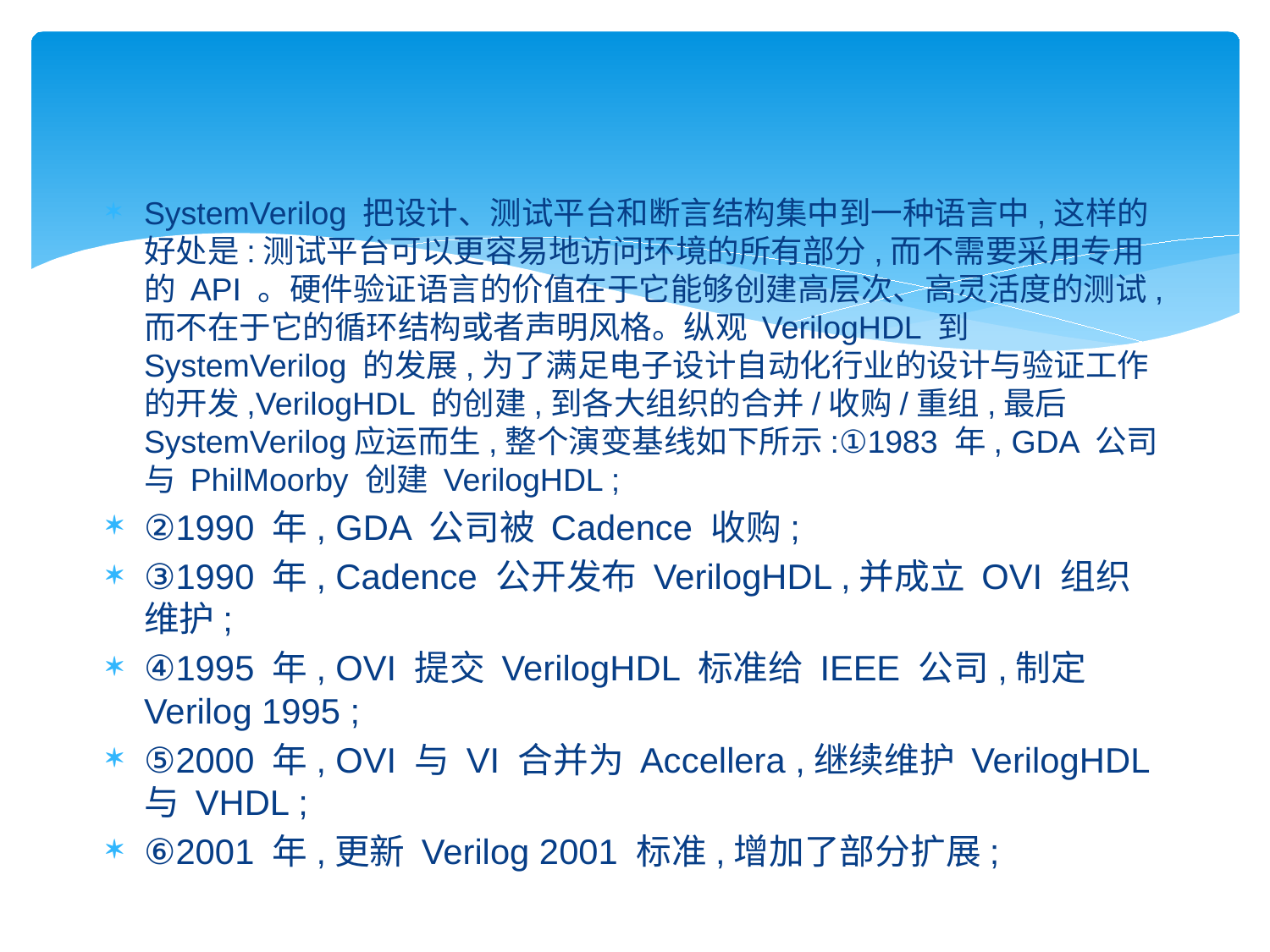

#
SystemVerilog 把设计、测试平台和断言结构集中到一种语言中,这样的好处是:测试平台可以更容易地访问环境的所有部分,而不需要采用专用的 API 。硬件验证语言的价值在于它能够创建高层次、高灵活度的测试,而不在于它的循环结构或者声明风格。纵观 VerilogHDL 到 SystemVerilog 的发展,为了满足电子设计自动化行业的设计与验证工作的开发,VerilogHDL 的创建,到各大组织的合并/收购/重组,最后 SystemVerilog应运而生,整个演变基线如下所示:①1983 年, GDA 公司与 PhilMoorby 创建 VerilogHDL ;
②1990 年, GDA 公司被 Cadence 收购;
③1990 年, Cadence 公开发布 VerilogHDL ,并成立 OVI 组织维护;
④1995 年, OVI 提交 VerilogHDL 标准给 IEEE 公司,制定 Verilog 1995 ;
⑤2000 年, OVI 与 VI 合并为 Accellera ,继续维护 VerilogHDL 与 VHDL ;
⑥2001 年,更新 Verilog 2001 标准,增加了部分扩展;